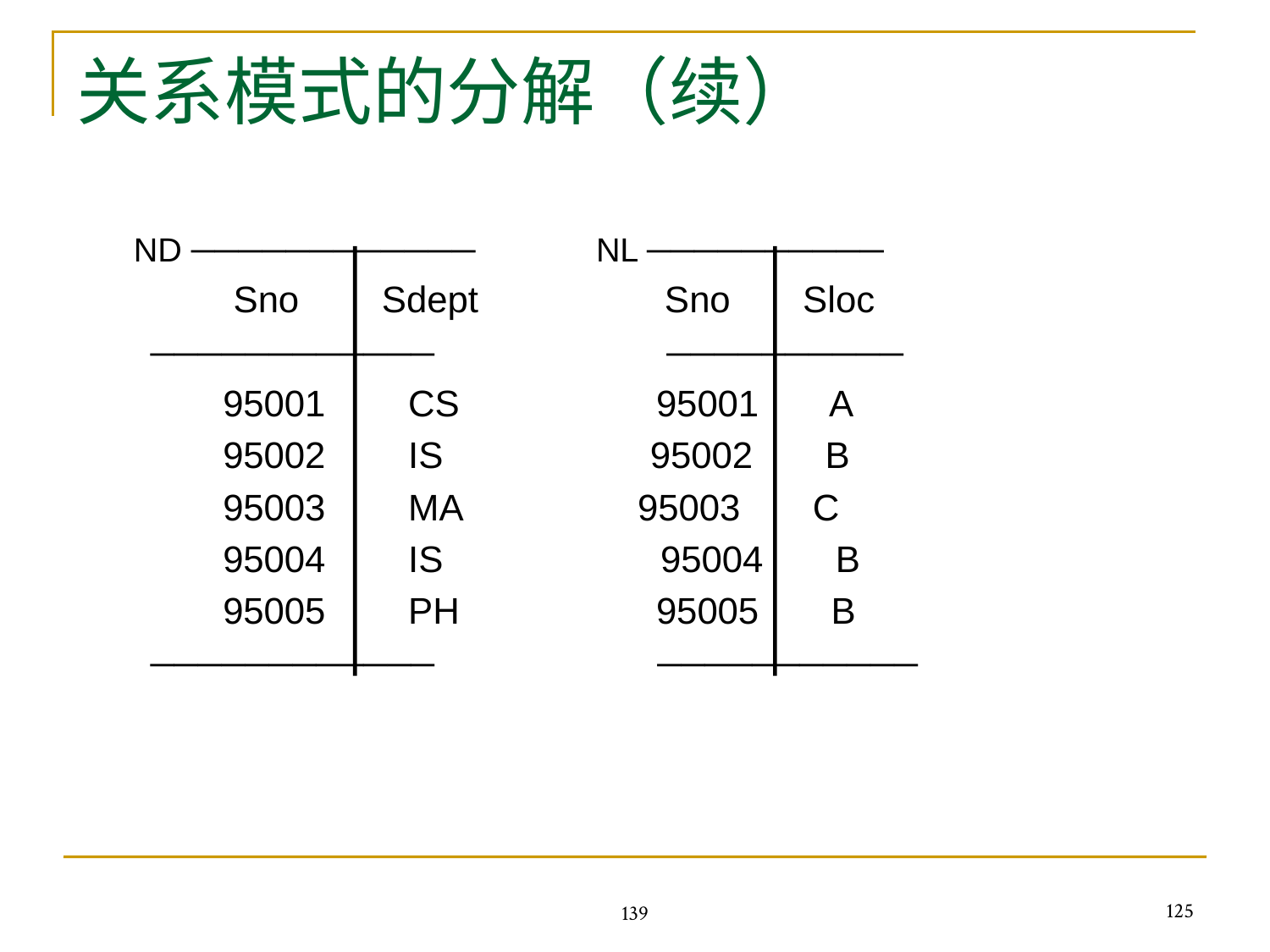

# 关系模式的分解（续）
      ND ────────────             NL ──────────
               Sno        Sdept                  Sno       Sloc
       ────────────                         ──────────
              95001        CS                   95001       A
              95002        IS                    95002       B
              95003        MA                 95003       C
              95004        IS                     95004       B
              95005        PH                   95005       B
       ────────────                        ───────────

125
139